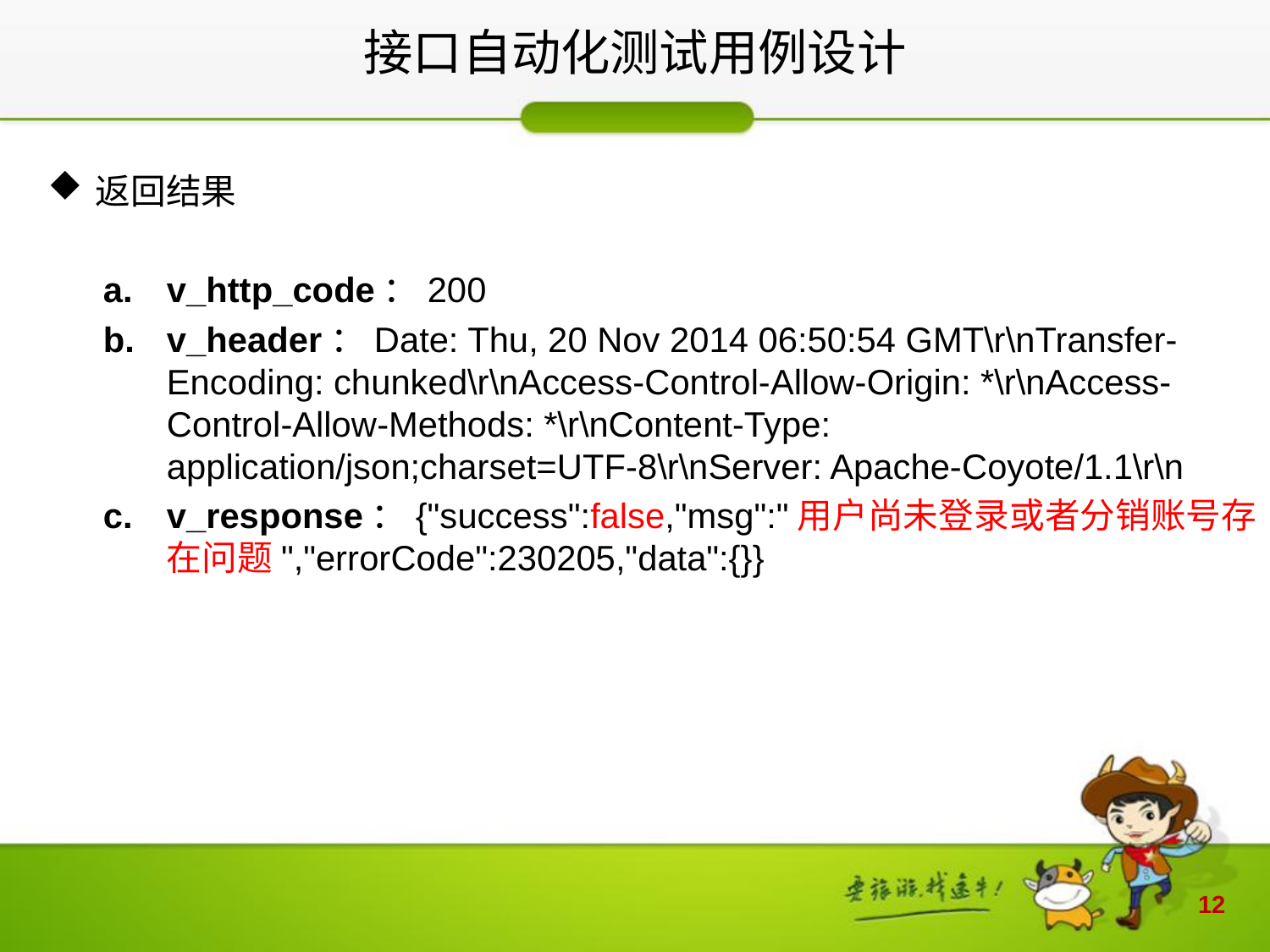

接口自动化测试用例设计
返回结果

v_http_code：200
v_header：Date: Thu, 20 Nov 2014 06:50:54 GMT\r\nTransfer-Encoding: chunked\r\nAccess-Control-Allow-Origin: *\r\nAccess-Control-Allow-Methods: *\r\nContent-Type: application/json;charset=UTF-8\r\nServer: Apache-Coyote/1.1\r\n
v_response：{"success":false,"msg":"用户尚未登录或者分销账号存在问题","errorCode":230205,"data":{}}

12